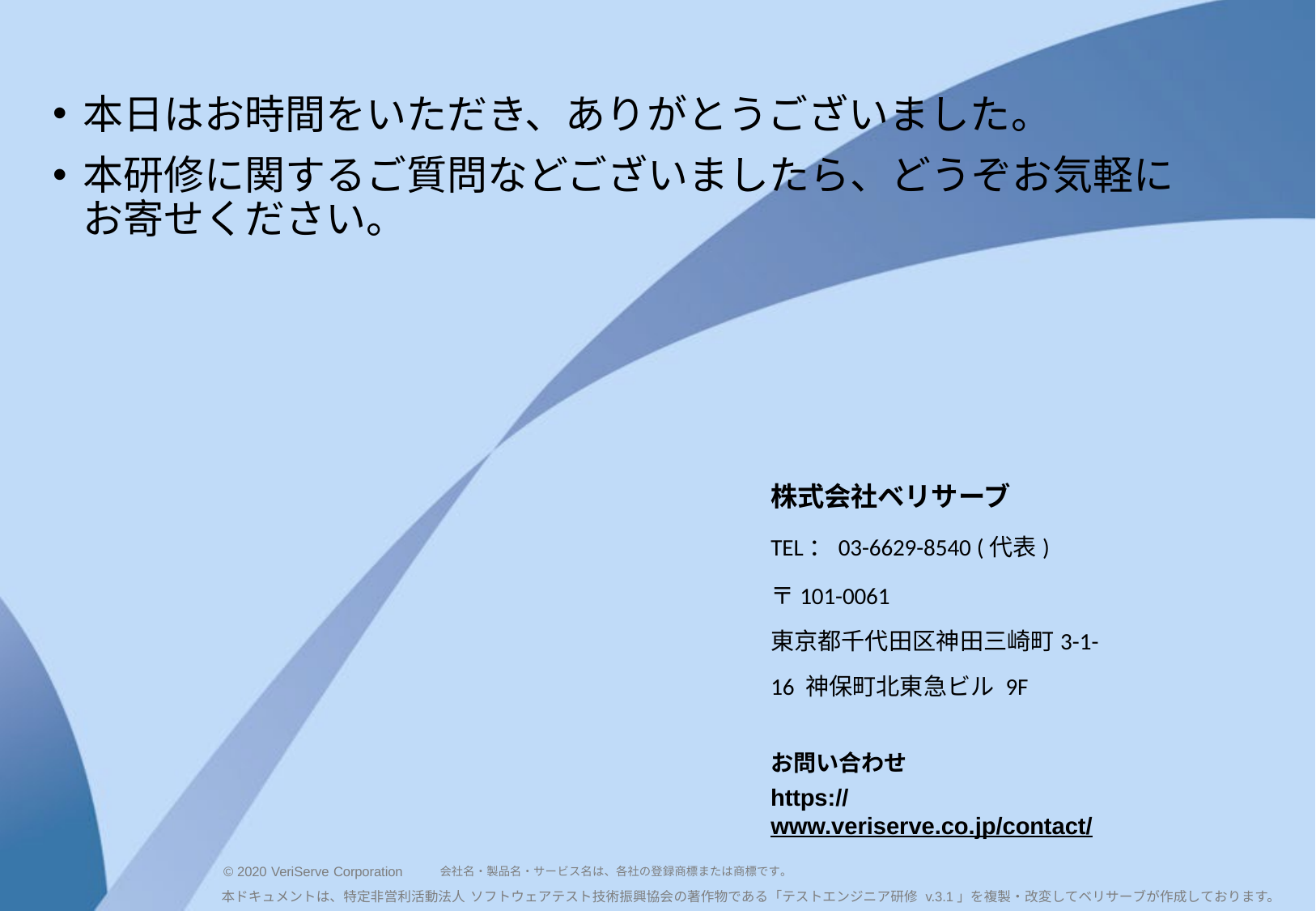

本日はお時間をいただき、ありがとうございました。
本研修に関するご質問などございましたら、どうぞお気軽に お寄せください。
株式会社ベリサーブ

TEL：03-6629-8540 (代表)
〒101-0061
東京都千代田区神田三崎町3-1-16 神保町北東急ビル 9F

お問い合わせ
https://www.veriserve.co.jp/contact/
© 2020 VeriServe Corporation	会社名・製品名・サービス名は、各社の登録商標または商標です。
本ドキュメントは、特定非営利活動法人 ソフトウェアテスト技術振興協会の著作物である「テストエンジニア研修 v.3.1」を複製・改変してベリサーブが作成しております。